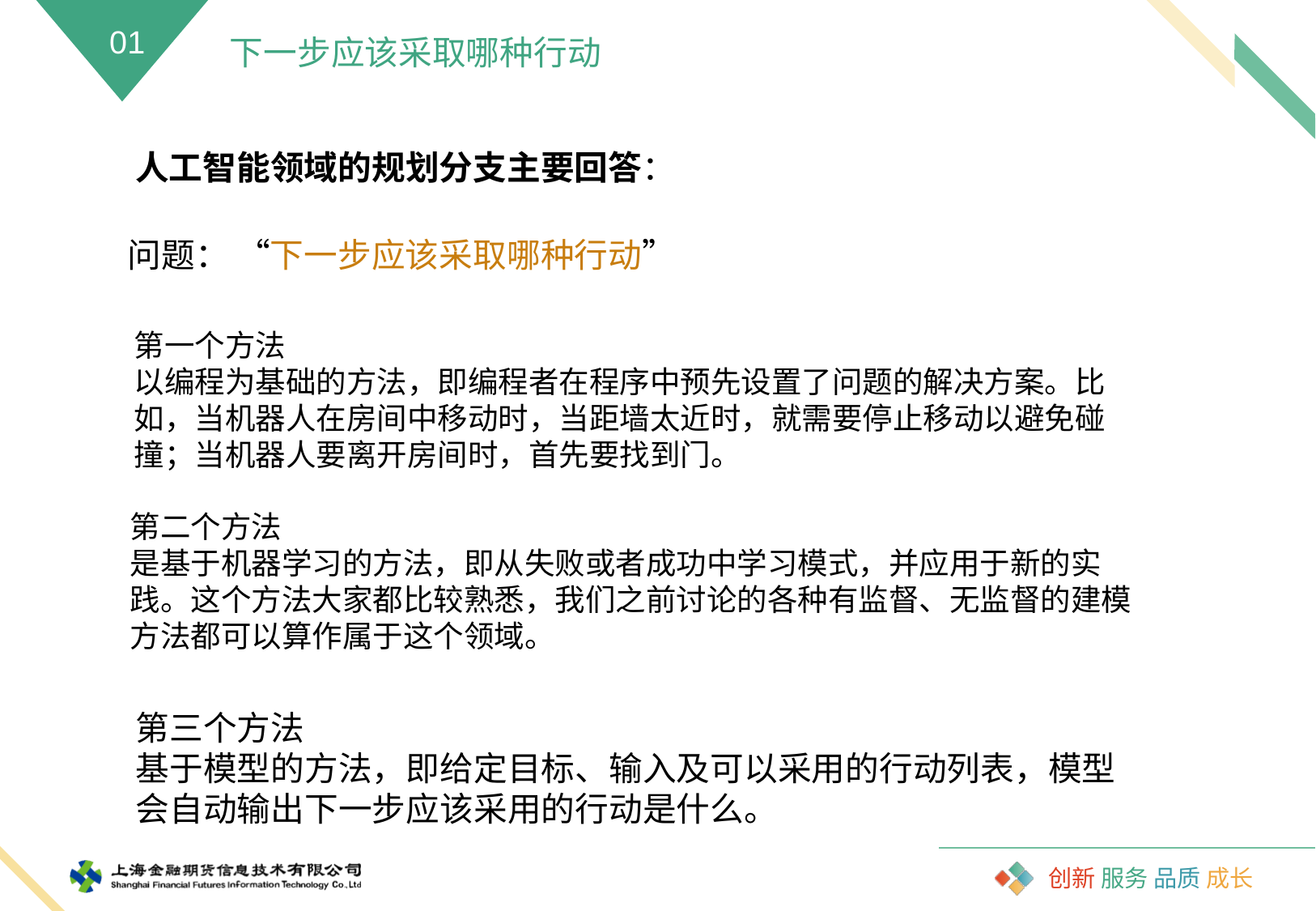

01

下一步应该采取哪种行动
人工智能领域的规划分支主要回答：
       问题： “下一步应该采取哪种行动”
第一个方法
以编程为基础的方法，即编程者在程序中预先设置了问题的解决方案。比如，当机器人在房间中移动时，当距墙太近时，就需要停止移动以避免碰撞；当机器人要离开房间时，首先要找到门。
第二个方法
是基于机器学习的方法，即从失败或者成功中学习模式，并应用于新的实践。这个方法大家都比较熟悉，我们之前讨论的各种有监督、无监督的建模方法都可以算作属于这个领域。
第三个方法
基于模型的方法，即给定目标、输入及可以采用的行动列表，模型会自动输出下一步应该采用的行动是什么。